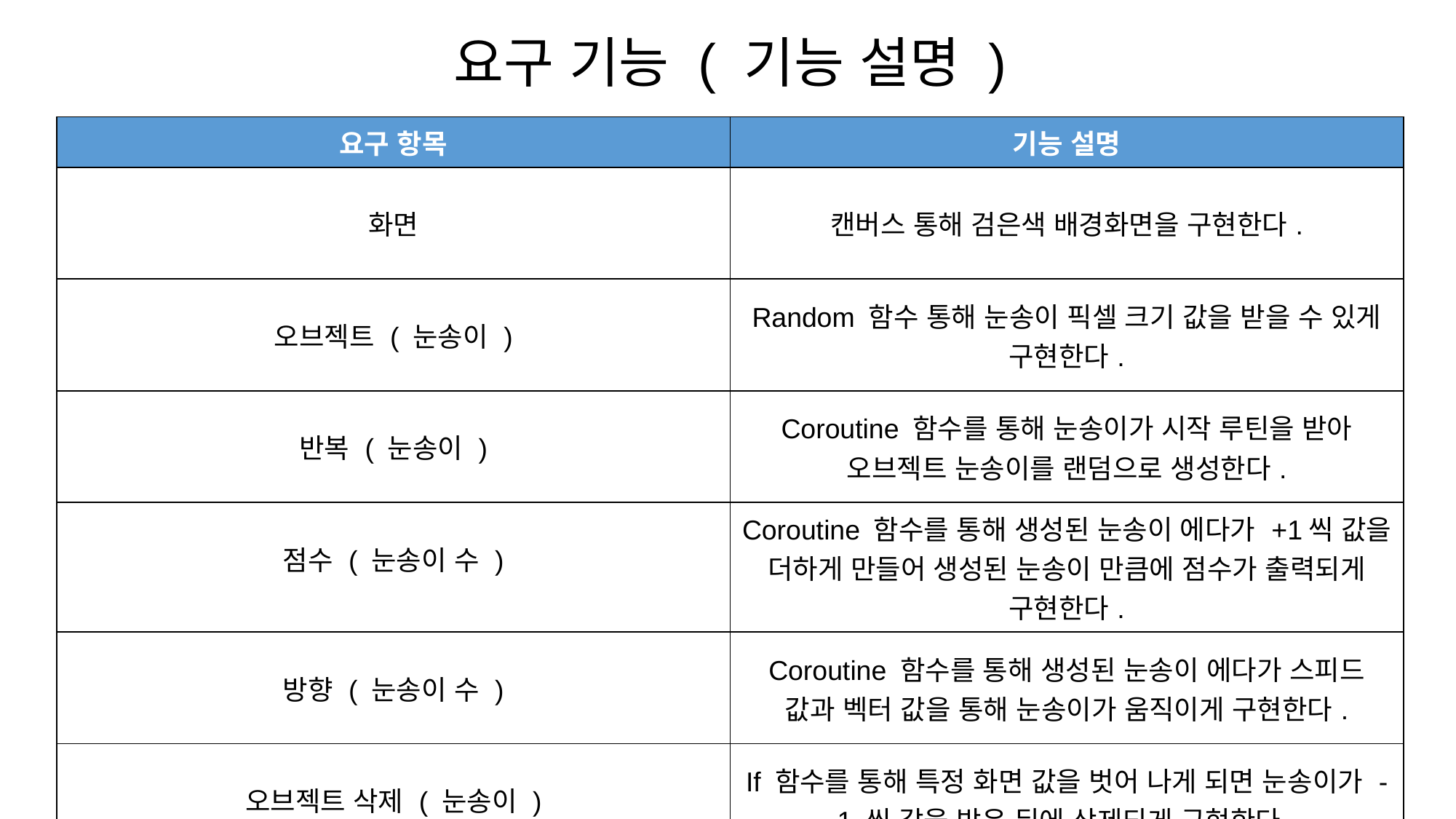

# 요구 기능 ( 기능 설명 )
| 요구 항목 | 기능 설명 |
| --- | --- |
| 화면 | 캔버스 통해 검은색 배경화면을 구현한다. |
| 오브젝트 ( 눈송이 ) | Random 함수 통해 눈송이 픽셀 크기 값을 받을 수 있게 구현한다. |
| 반복 ( 눈송이 ) | Coroutine 함수를 통해 눈송이가 시작 루틴을 받아 오브젝트 눈송이를 랜덤으로 생성한다. |
| 점수 ( 눈송이 수 ) | Coroutine 함수를 통해 생성된 눈송이 에다가 +1씩 값을 더하게 만들어 생성된 눈송이 만큼에 점수가 출력되게 구현한다. |
| 방향 ( 눈송이 수 ) | Coroutine 함수를 통해 생성된 눈송이 에다가 스피드 값과 벡터 값을 통해 눈송이가 움직이게 구현한다. |
| 오브젝트 삭제 ( 눈송이 ) | If 함수를 통해 특정 화면 값을 벗어 나게 되면 눈송이가 -1 씩 값을 받은 뒤에 삭제되게 구현한다. |